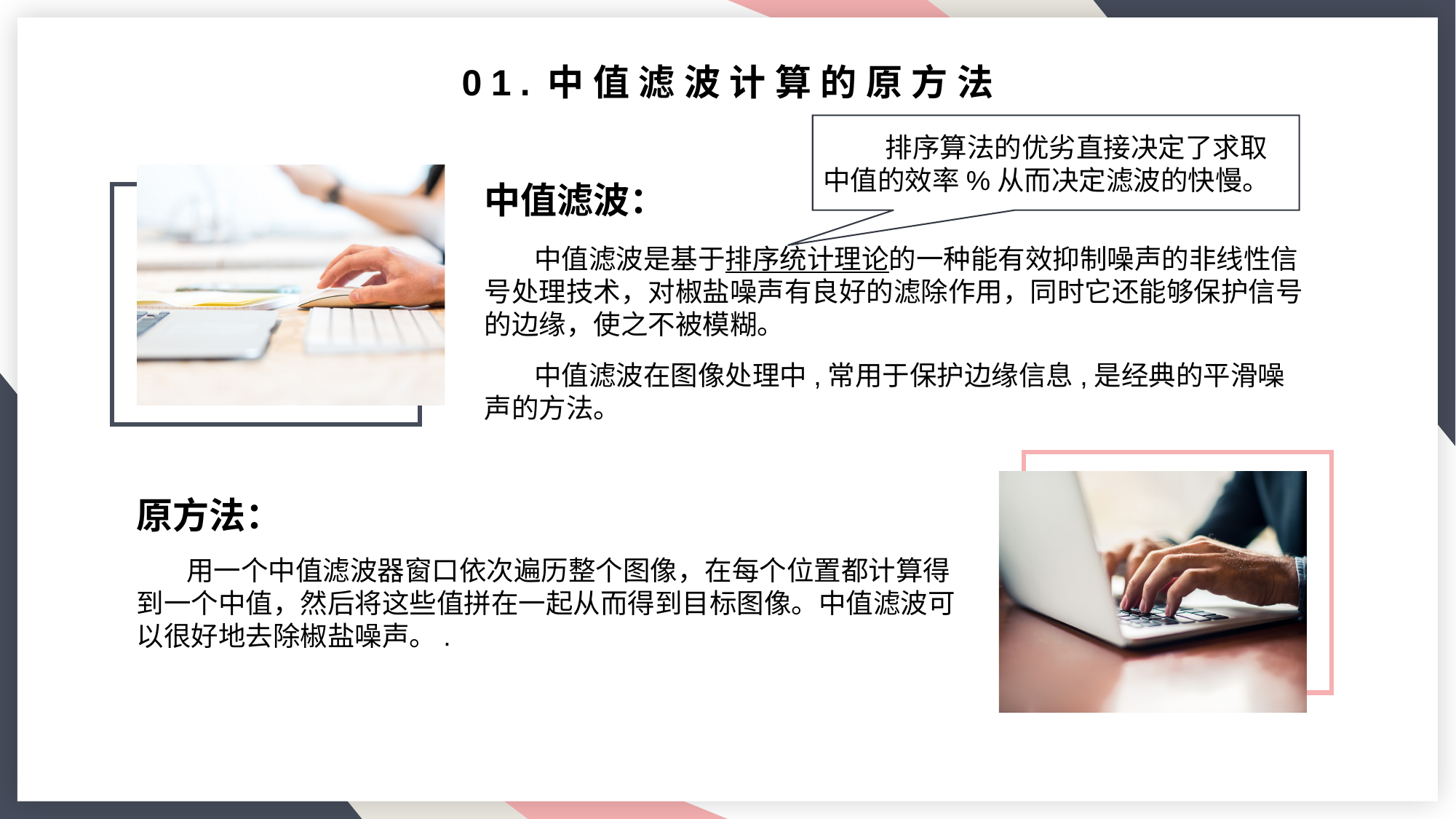

# 01.中值滤波计算的原方法
         排序算法的优劣直接决定了求取中值的效率%从而决定滤波的快慢。

中值滤波：
       中值滤波是基于排序统计理论的一种能有效抑制噪声的非线性信号处理技术，对椒盐噪声有良好的滤除作用，同时它还能够保护信号的边缘，使之不被模糊。
       中值滤波在图像处理中,常用于保护边缘信息,是经典的平滑噪声的方法。

原方法：
       用一个中值滤波器窗口依次遍历整个图像，在每个位置都计算得到一个中值，然后将这些值拼在一起从而得到目标图像。中值滤波可以很好地去除椒盐噪声。.